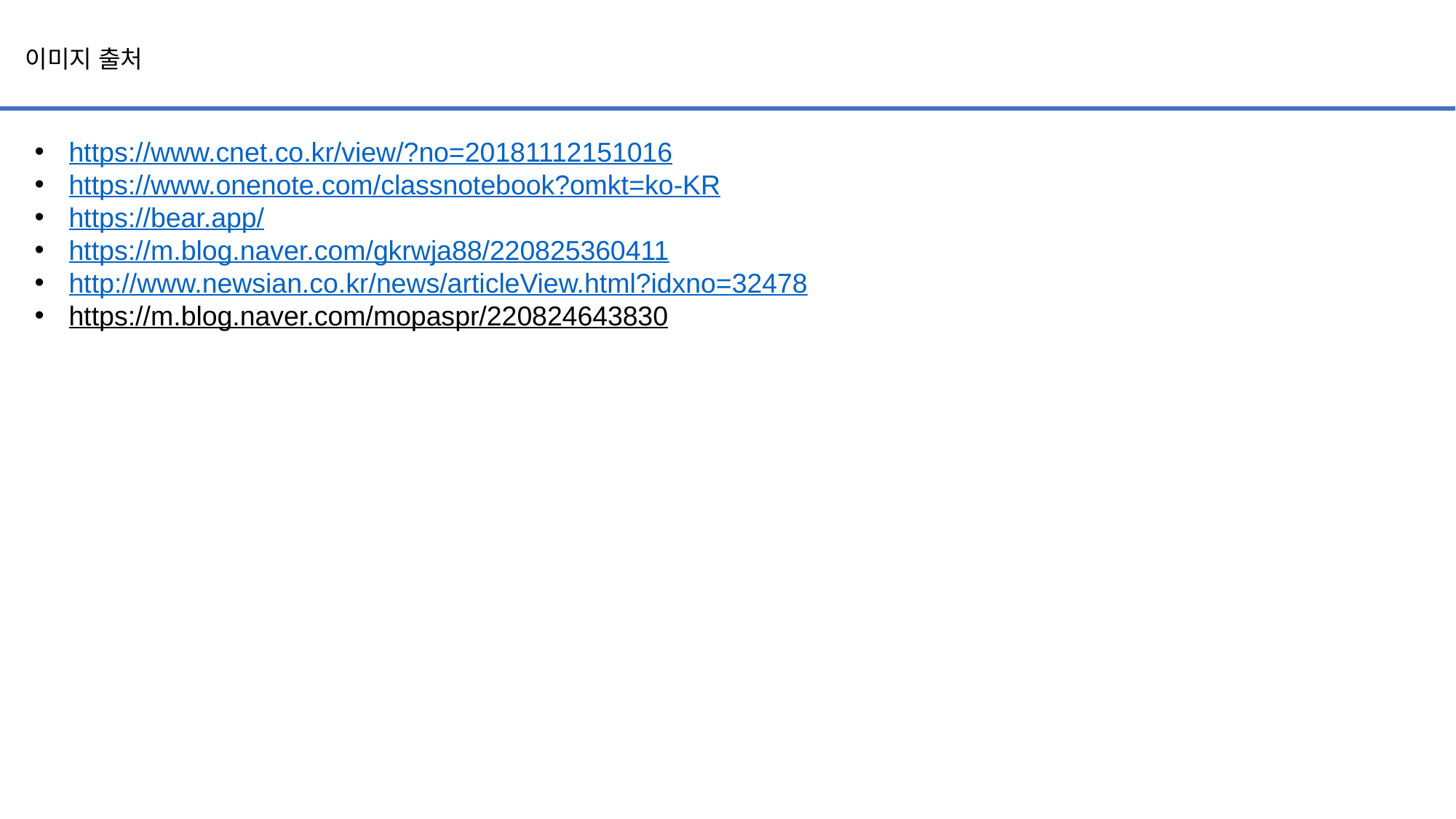

이미지 출처
https://www.cnet.co.kr/view/?no=20181112151016
https://www.onenote.com/classnotebook?omkt=ko-KR
https://bear.app/
https://m.blog.naver.com/gkrwja88/220825360411
http://www.newsian.co.kr/news/articleView.html?idxno=32478
https://m.blog.naver.com/mopaspr/220824643830